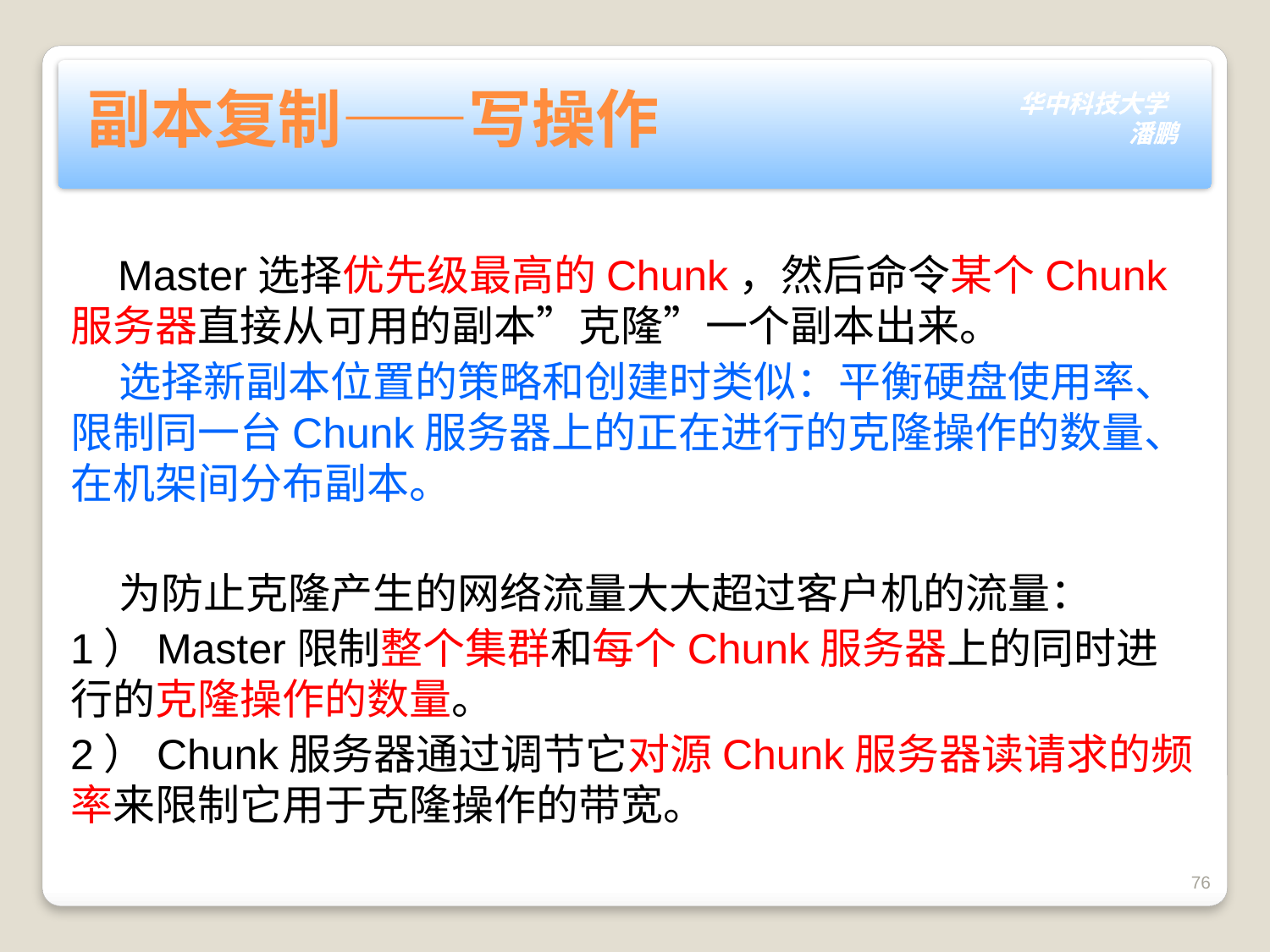

# 副本复制——写操作
    Master选择优先级最高的Chunk，然后命令某个Chunk服务器直接从可用的副本”克隆”一个副本出来。
    选择新副本位置的策略和创建时类似：平衡硬盘使用率、限制同一台Chunk服务器上的正在进行的克隆操作的数量、在机架间分布副本。

    为防止克隆产生的网络流量大大超过客户机的流量：
1）Master限制整个集群和每个Chunk服务器上的同时进行的克隆操作的数量。
2）Chunk服务器通过调节它对源Chunk服务器读请求的频率来限制它用于克隆操作的带宽。
76